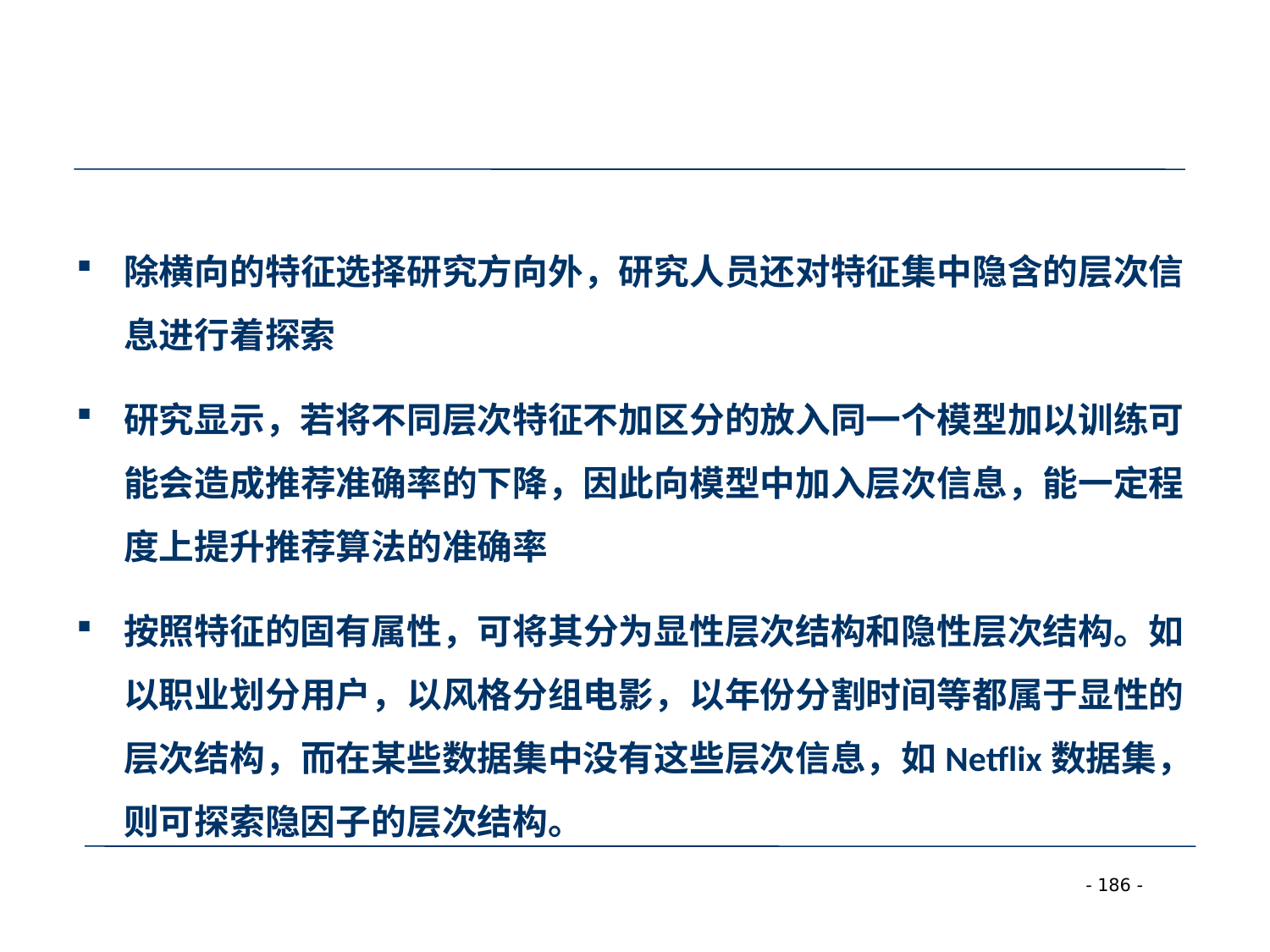

#
除横向的特征选择研究方向外，研究人员还对特征集中隐含的层次信息进行着探索
研究显示，若将不同层次特征不加区分的放入同一个模型加以训练可能会造成推荐准确率的下降，因此向模型中加入层次信息，能一定程度上提升推荐算法的准确率
按照特征的固有属性，可将其分为显性层次结构和隐性层次结构。如以职业划分用户，以风格分组电影，以年份分割时间等都属于显性的层次结构，而在某些数据集中没有这些层次信息，如Netflix数据集，则可探索隐因子的层次结构。